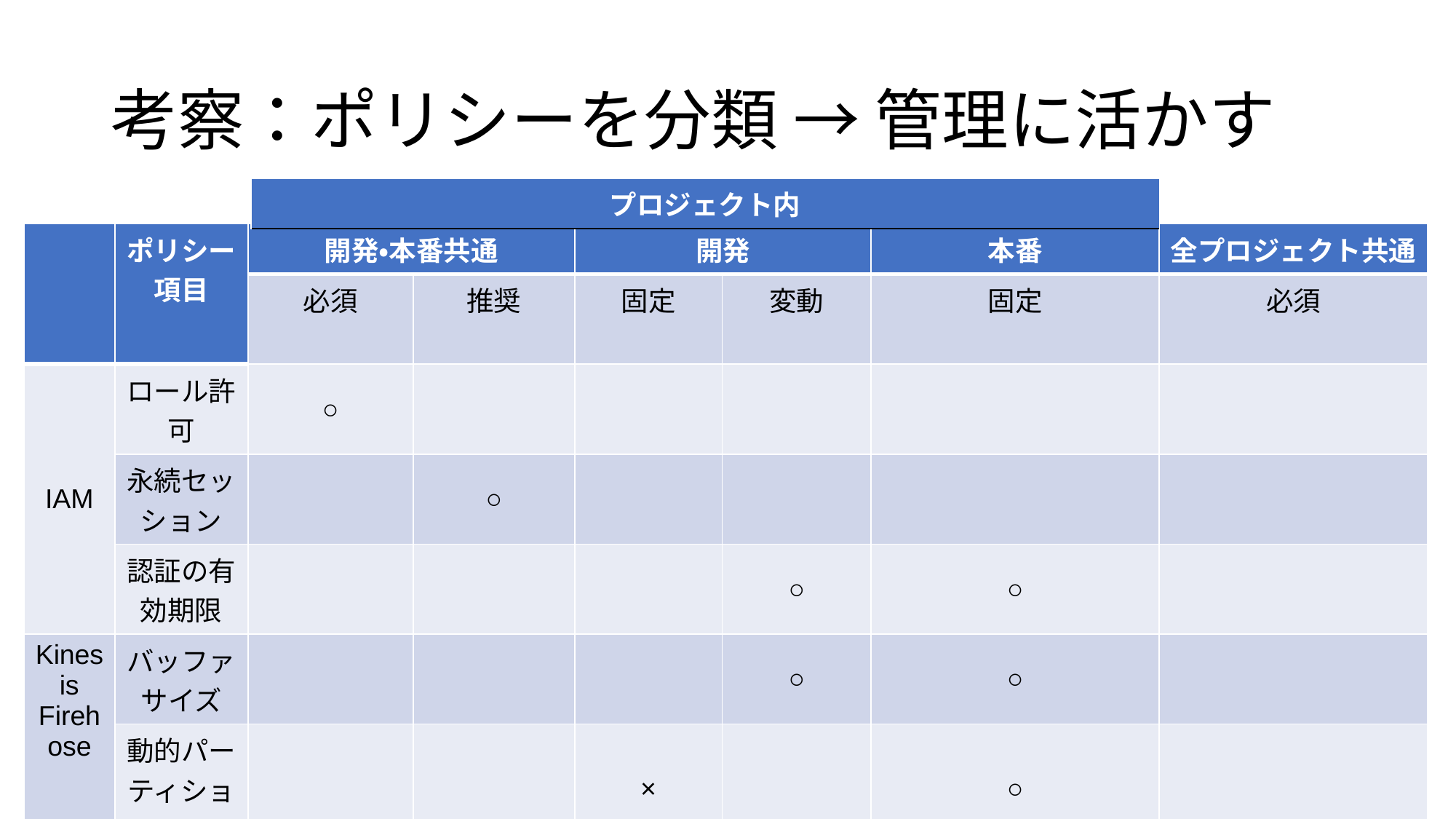

# 考察：ポリシーを分類 → 管理に活かす
| プロジェクト内 |
| --- |
|  | ポリシー項目 | 開発・本番共通 |  | 開発 |  | 本番 | 全プロジェクト共通 |
| --- | --- | --- | --- | --- | --- | --- | --- |
|  |  | 必須 | 推奨 | 固定 | 変動 | 固定 | 必須 |
| IAM | ロール許可 | ○ |  |  |  |  |  |
|  | 永続セッション |  | ○ |  |  |  |  |
|  | 認証の有効期限 |  |  |  | ○ | ○ |  |
| Kinesis Firehose | バッファサイズ |  |  |  | ○ | ○ |  |
|  | 動的パーティション |  |  | × |  | ○ |  |
| S3 | ストレージクラス |  |  |  |  |  | ○ |